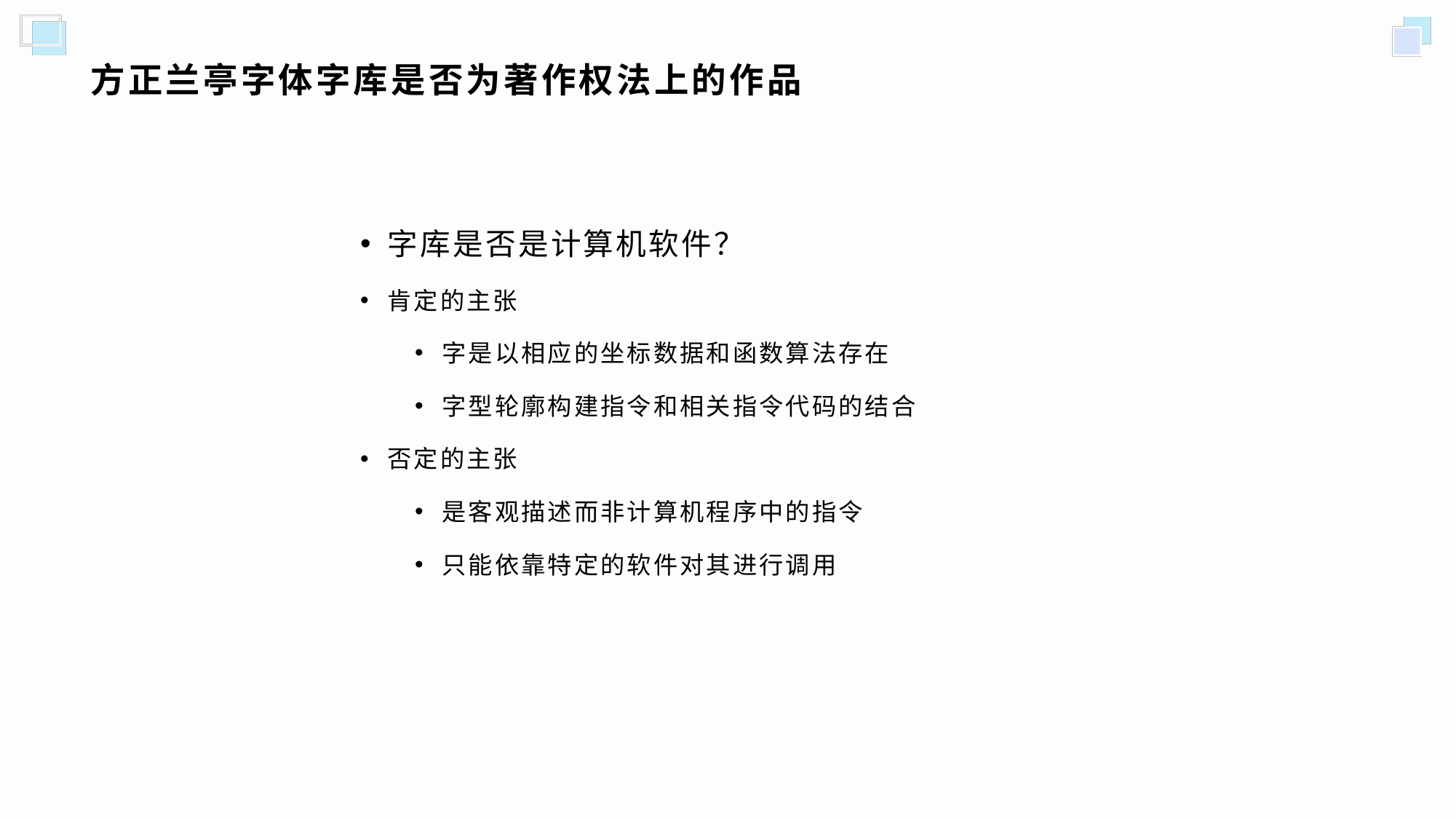

# 方正兰亭字体字库是否为著作权法上的作品
字库是否是计算机软件？
肯定的主张
字是以相应的坐标数据和函数算法存在
字型轮廓构建指令和相关指令代码的结合
否定的主张
是客观描述而非计算机程序中的指令
只能依靠特定的软件对其进行调用